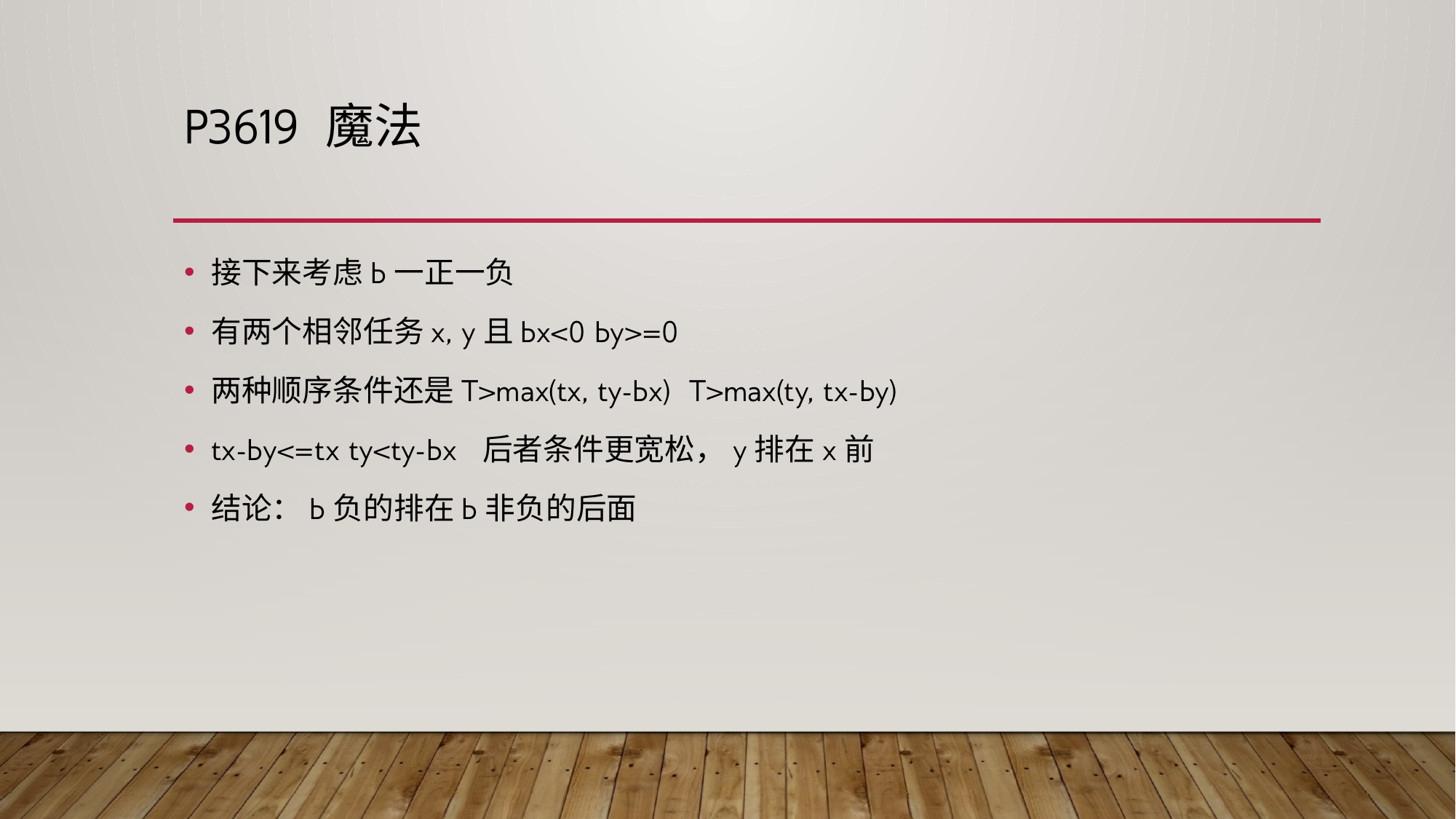

# P3619 魔法
接下来考虑b一正一负
有两个相邻任务x, y且bx<0 by>=0
两种顺序条件还是T>max(tx, ty-bx)  T>max(ty, tx-by)
tx-by<=tx ty<ty-bx  后者条件更宽松，y排在x前
结论：b负的排在b非负的后面